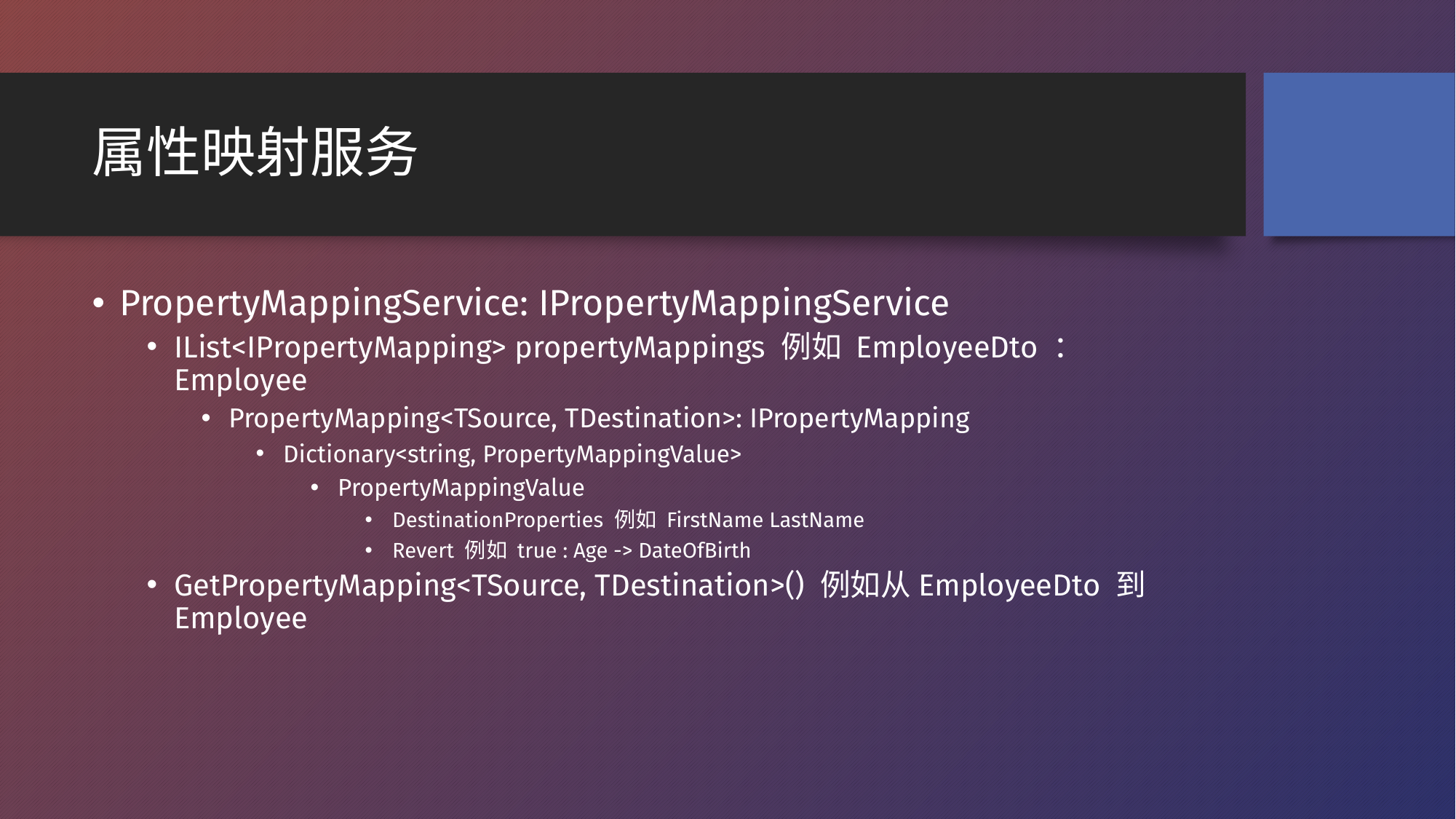

# 属性映射服务
PropertyMappingService: IPropertyMappingService
IList<IPropertyMapping> propertyMappings 例如 EmployeeDto ：Employee
PropertyMapping<TSource, TDestination>: IPropertyMapping
Dictionary<string, PropertyMappingValue>
PropertyMappingValue
DestinationProperties 例如 FirstName LastName
Revert 例如 true : Age -> DateOfBirth
GetPropertyMapping<TSource, TDestination>() 例如从EmployeeDto 到Employee